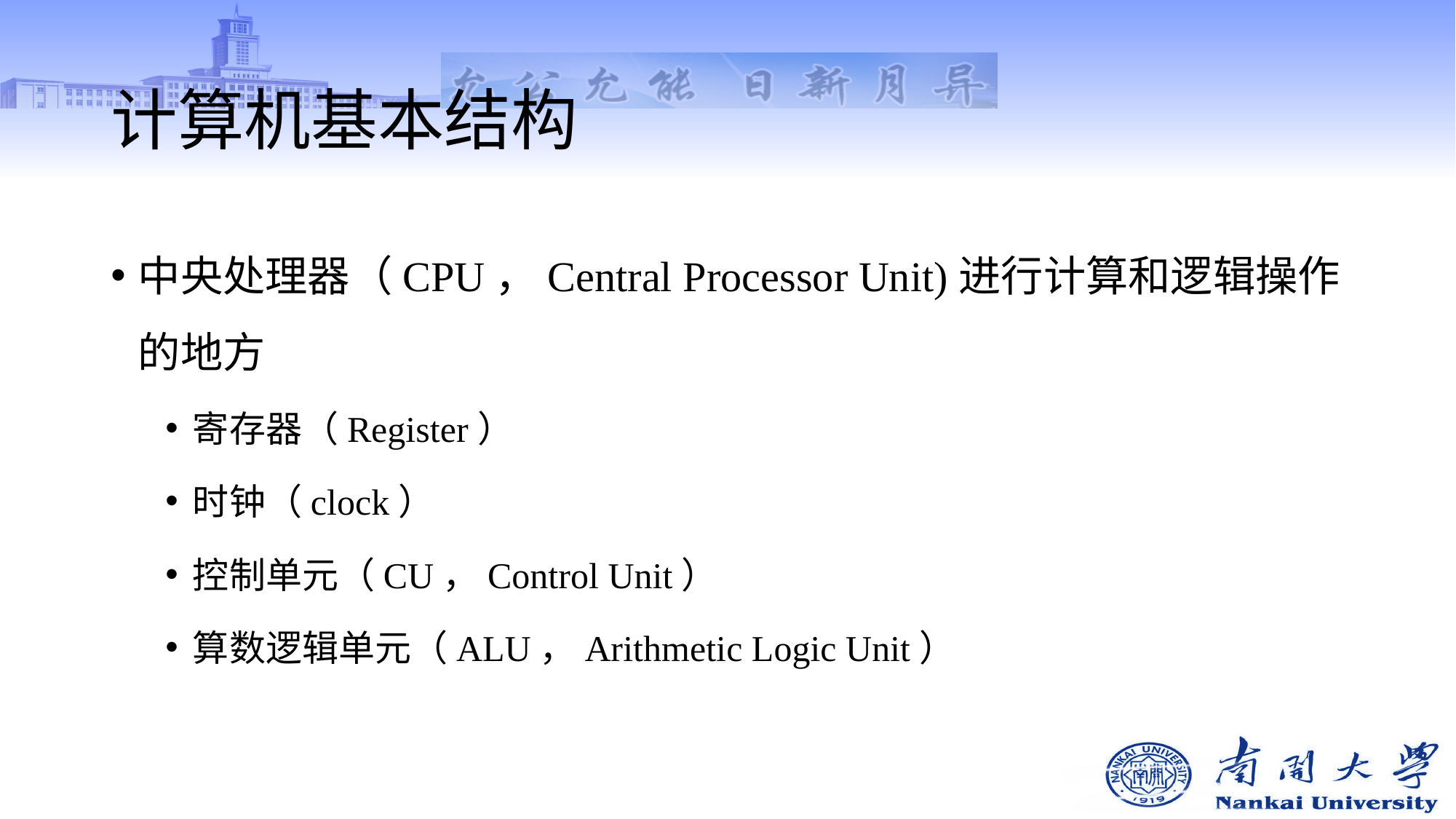

# 计算机基本结构
中央处理器（CPU，Central Processor Unit)进行计算和逻辑操作的地方
寄存器（Register）
时钟（clock）
控制单元（CU，Control Unit）
算数逻辑单元（ALU，Arithmetic Logic Unit）